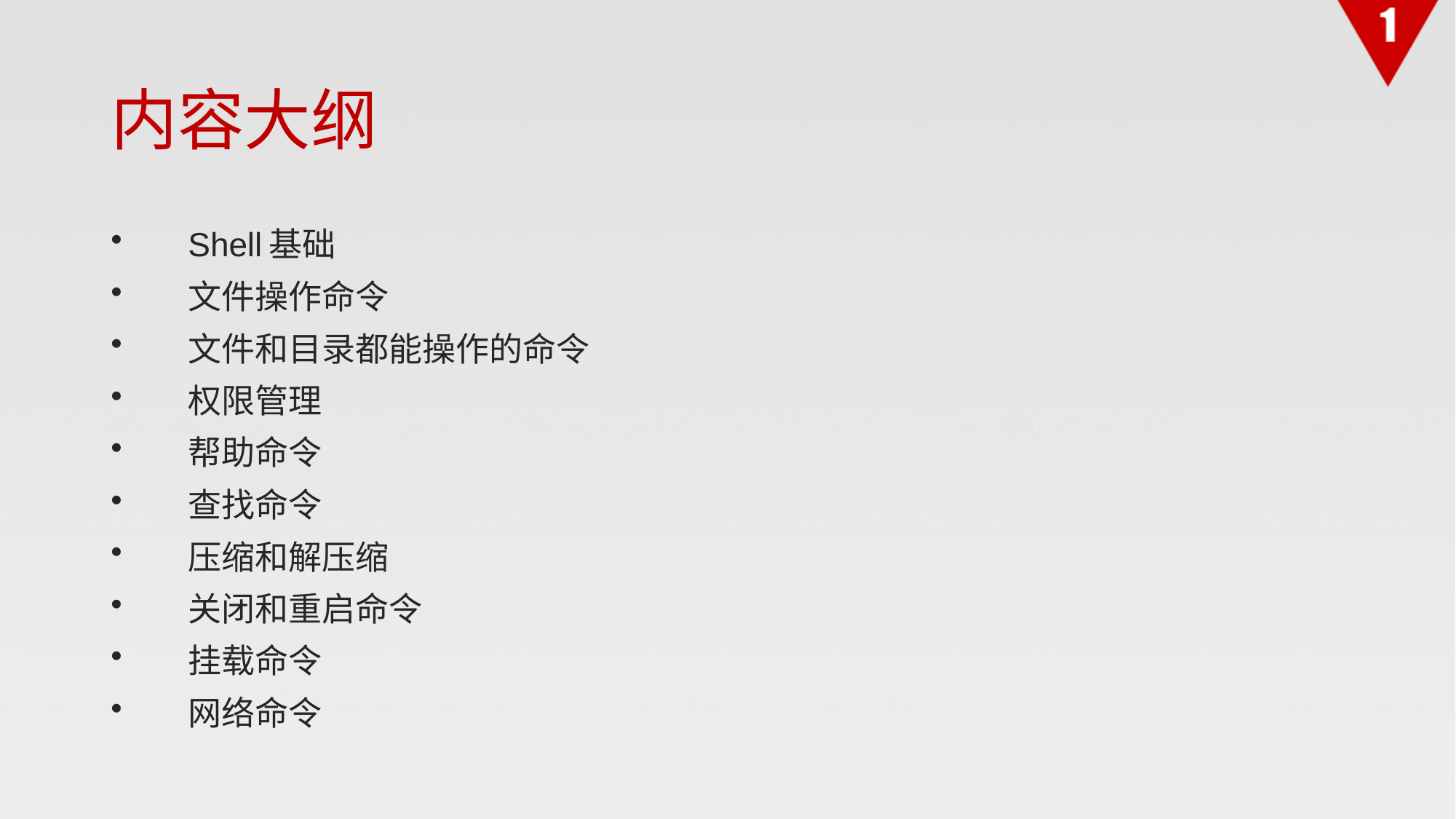

# 内容大纲
Shell基础
文件操作命令
文件和目录都能操作的命令
权限管理
帮助命令
查找命令
压缩和解压缩
关闭和重启命令
挂载命令
网络命令